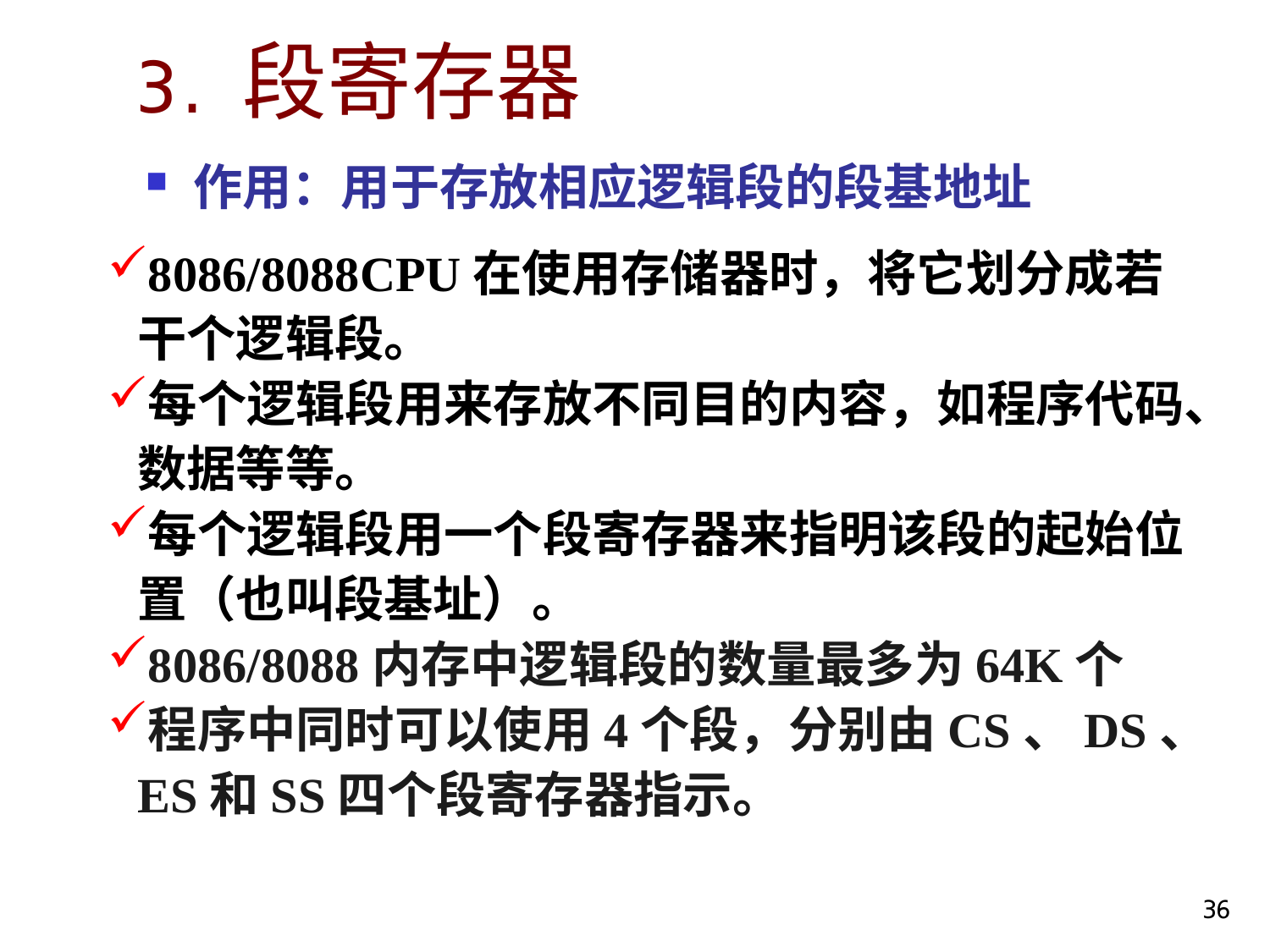

# 3. 段寄存器
作用：用于存放相应逻辑段的段基地址
8086/8088CPU在使用存储器时，将它划分成若干个逻辑段。
每个逻辑段用来存放不同目的内容，如程序代码、数据等等。
每个逻辑段用一个段寄存器来指明该段的起始位置（也叫段基址）。
8086/8088内存中逻辑段的数量最多为64K个
程序中同时可以使用4个段，分别由CS、DS、ES和SS四个段寄存器指示。
36